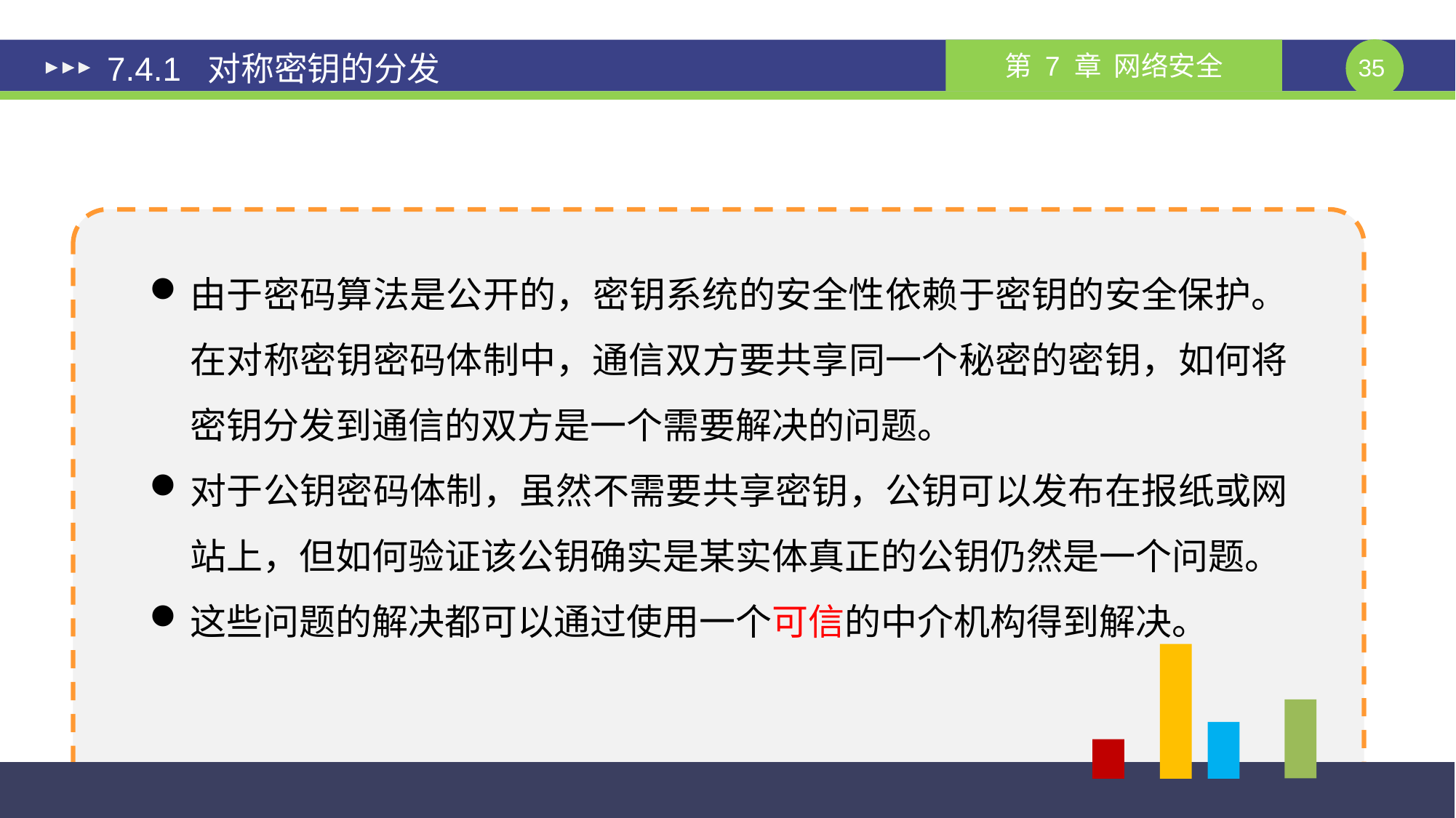

# 7.4.1  对称密钥的分发

由于密码算法是公开的，密钥系统的安全性依赖于密钥的安全保护。在对称密钥密码体制中，通信双方要共享同一个秘密的密钥，如何将密钥分发到通信的双方是一个需要解决的问题。
对于公钥密码体制，虽然不需要共享密钥，公钥可以发布在报纸或网站上，但如何验证该公钥确实是某实体真正的公钥仍然是一个问题。
这些问题的解决都可以通过使用一个可信的中介机构得到解决。

课件制作人：谢钧  谢希仁